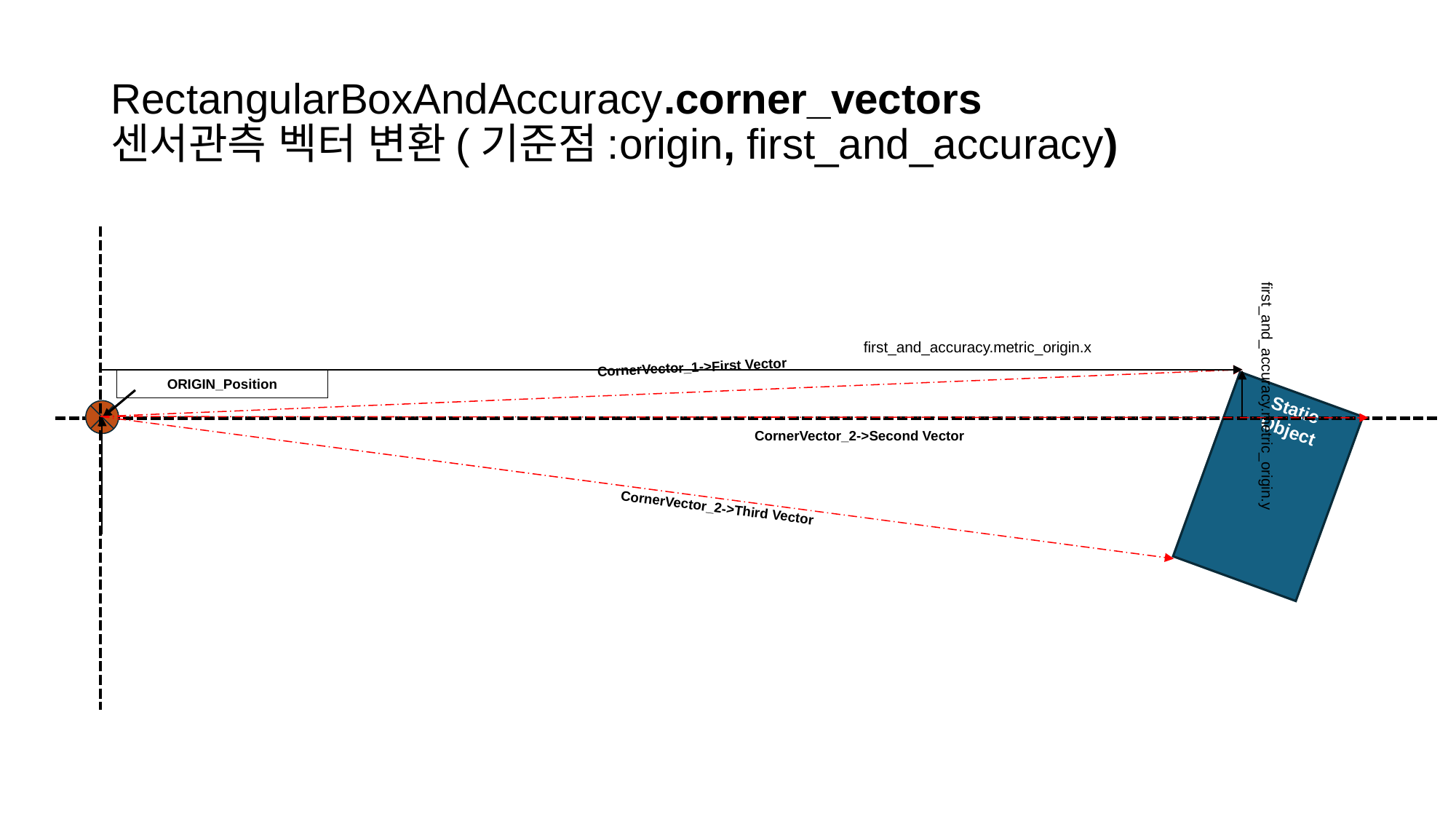

# RectangularBoxAndAccuracy.corner_vectors 센서관측 벡터 변환(기준점:origin, first_and_accuracy)
CornerVector_1->First Vector
ORIGIN_Position

CornerVector_2->Second Vector
CornerVector_2->Third Vector
first_and_accuracy.metric_origin.x
first_and_accuracy.metric_origin.y
Static
Object